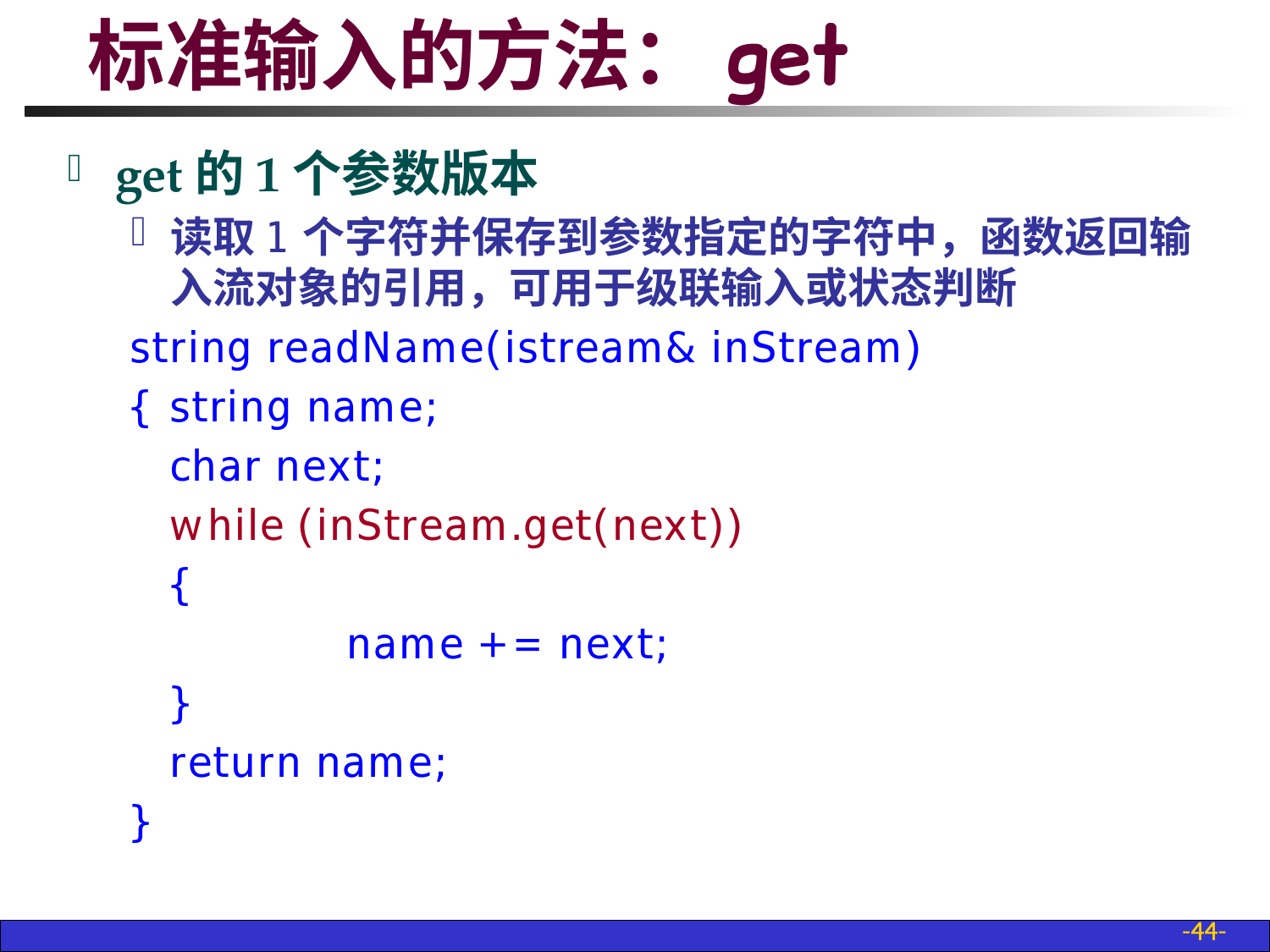

# 标准输入的方法：get
get的1个参数版本
读取1个字符并保存到参数指定的字符中，函数返回输入流对象的引用，可用于级联输入或状态判断
string readName(istream& inStream)
{	string name;
	char next;
	while (inStream.get(next))
	{
		    name += next;
	}
	return name;
}
-44-